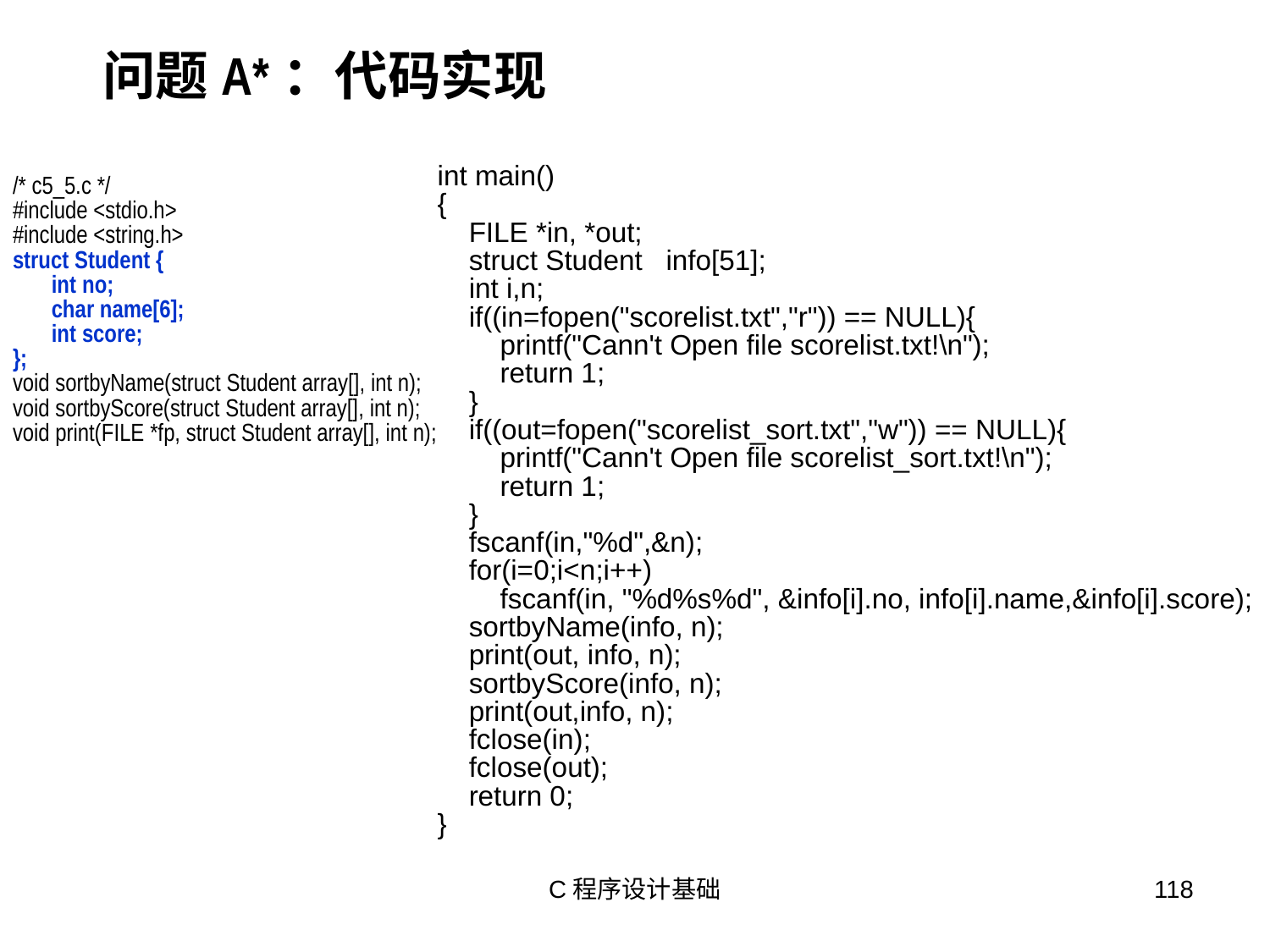

# 问题A*：代码实现
int main()
{
    FILE *in, *out;
    struct Student   info[51];
    int i,n;
    if((in=fopen("scorelist.txt","r")) == NULL){
        printf("Cann't Open file scorelist.txt!\n");
        return 1;
    }
    if((out=fopen("scorelist_sort.txt","w")) == NULL){
        printf("Cann't Open file scorelist_sort.txt!\n");
        return 1;
    }
    fscanf(in,"%d",&n);
    for(i=0;i<n;i++)
        fscanf(in, "%d%s%d", &info[i].no, info[i].name,&info[i].score);
    sortbyName(info, n);
    print(out, info, n);
    sortbyScore(info, n);
    print(out,info, n);
    fclose(in);
    fclose(out);
    return 0;
}
/* c5_5.c */
#include <stdio.h>
#include <string.h>
struct Student {
	int no;
	char name[6];
	int score;
};
void sortbyName(struct Student array[], int n);
void sortbyScore(struct Student array[], int n);
void print(FILE *fp, struct Student array[], int n);
C程序设计基础
118